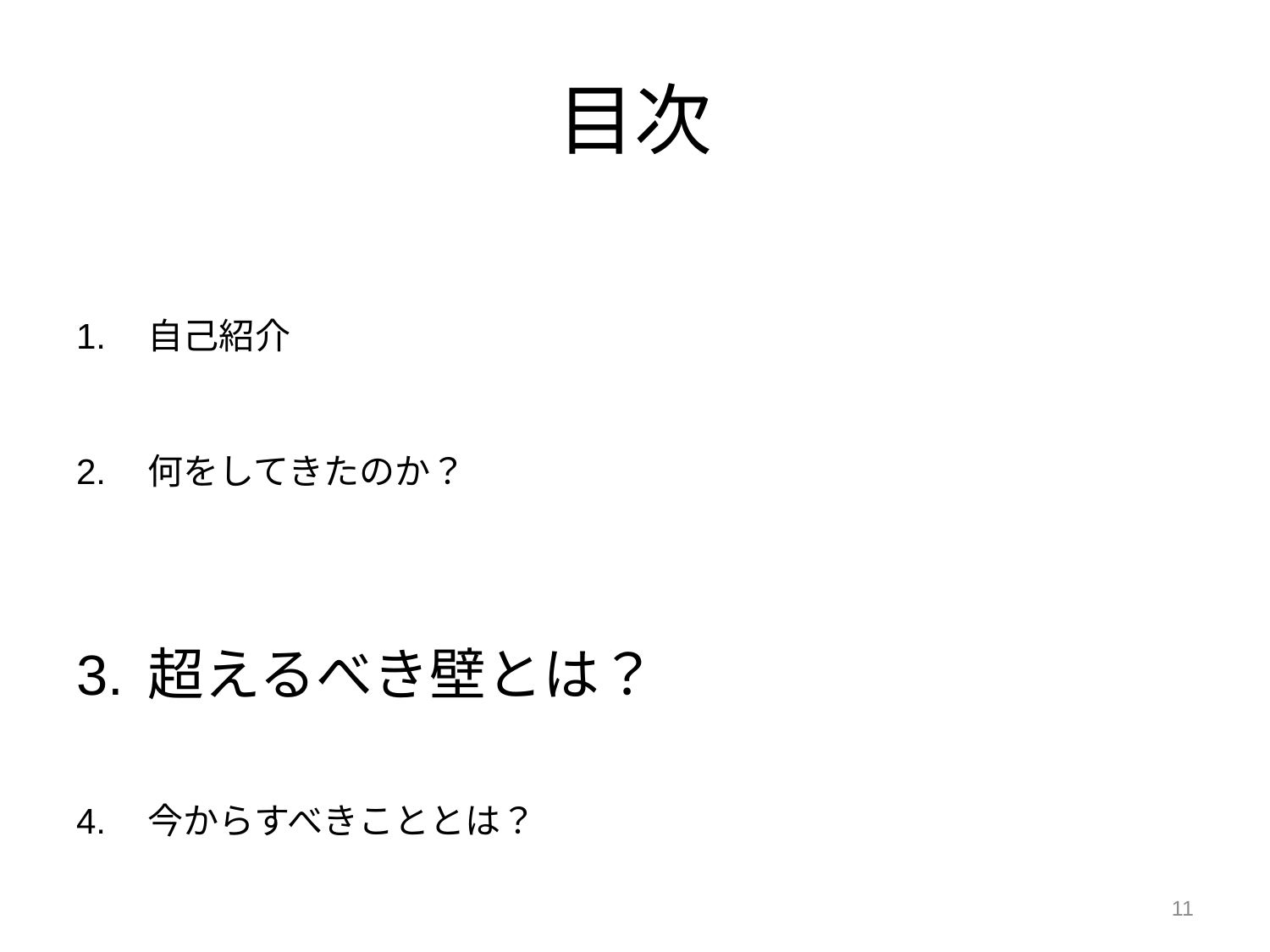

# 目次
自己紹介
何をしてきたのか？
超えるべき壁とは？
今からすべきこととは？

11